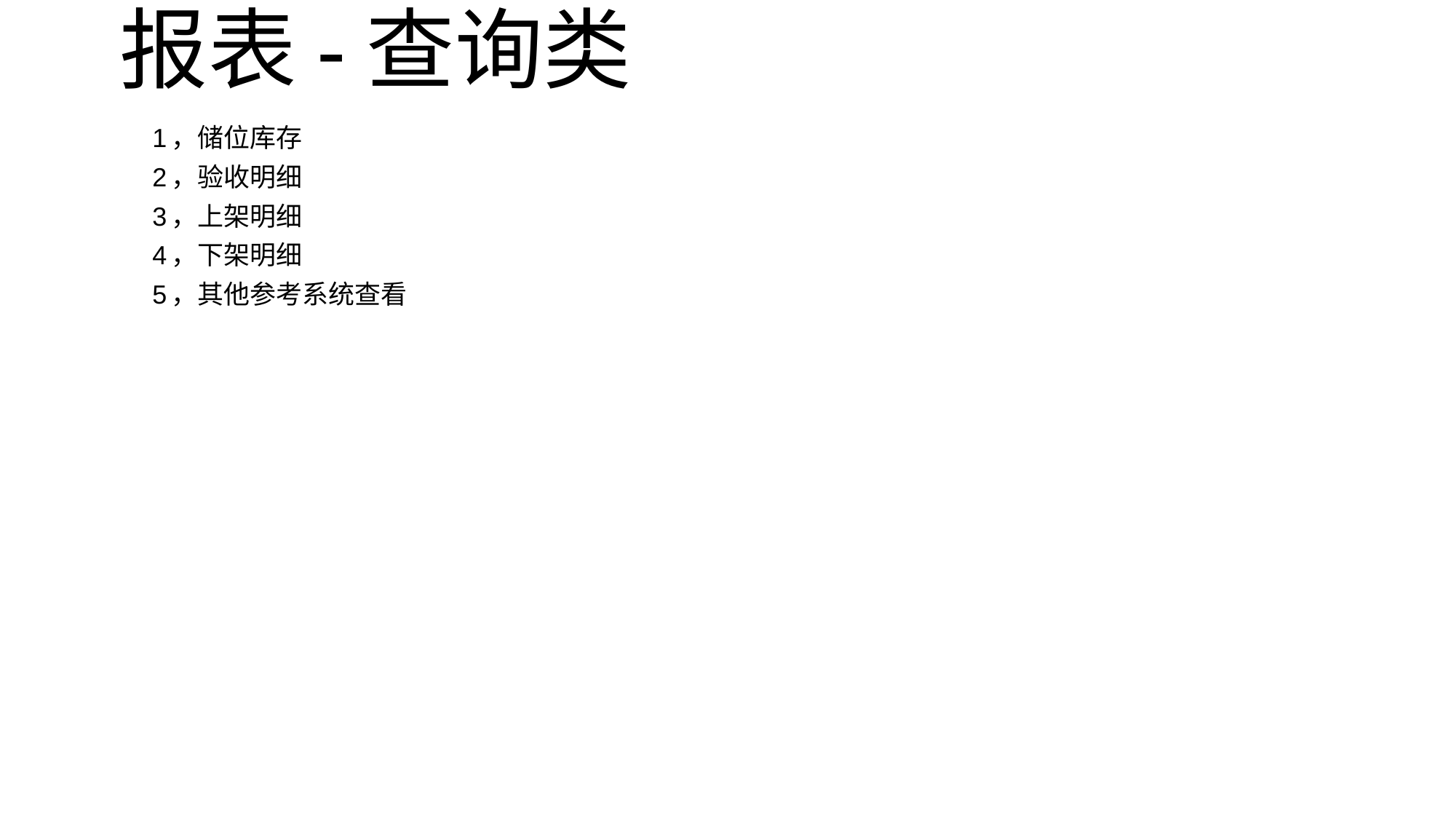

# 报表-查询类
1，储位库存
2，验收明细
3，上架明细
4，下架明细
5，其他参考系统查看